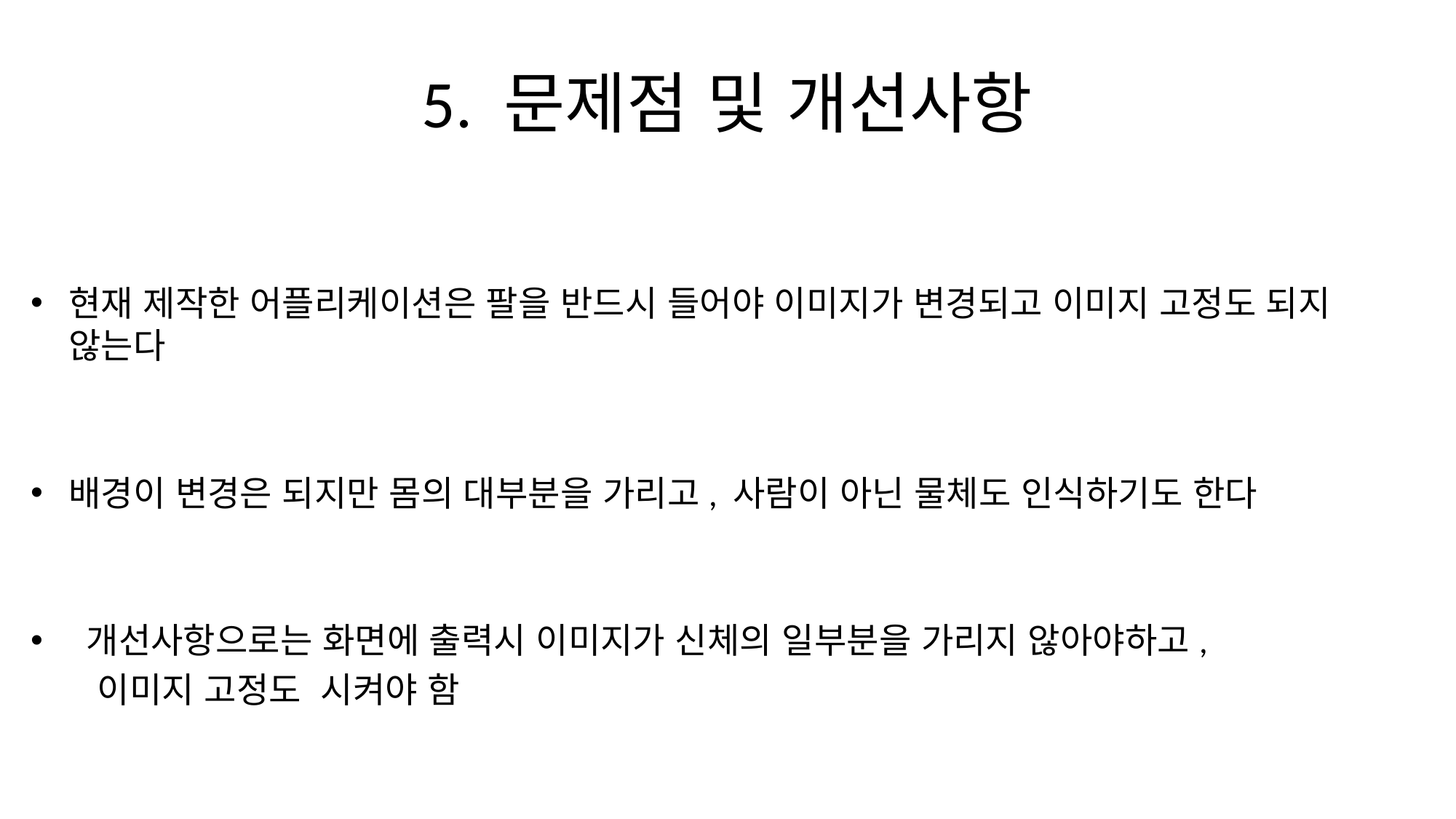

# 5. 문제점 및 개선사항
현재 제작한 어플리케이션은 팔을 반드시 들어야 이미지가 변경되고 이미지 고정도 되지 않는다

배경이 변경은 되지만 몸의 대부분을 가리고, 사람이 아닌 물체도 인식하기도 한다

 개선사항으로는 화면에 출력시 이미지가 신체의 일부분을 가리지 않아야하고,
      이미지 고정도  시켜야 함